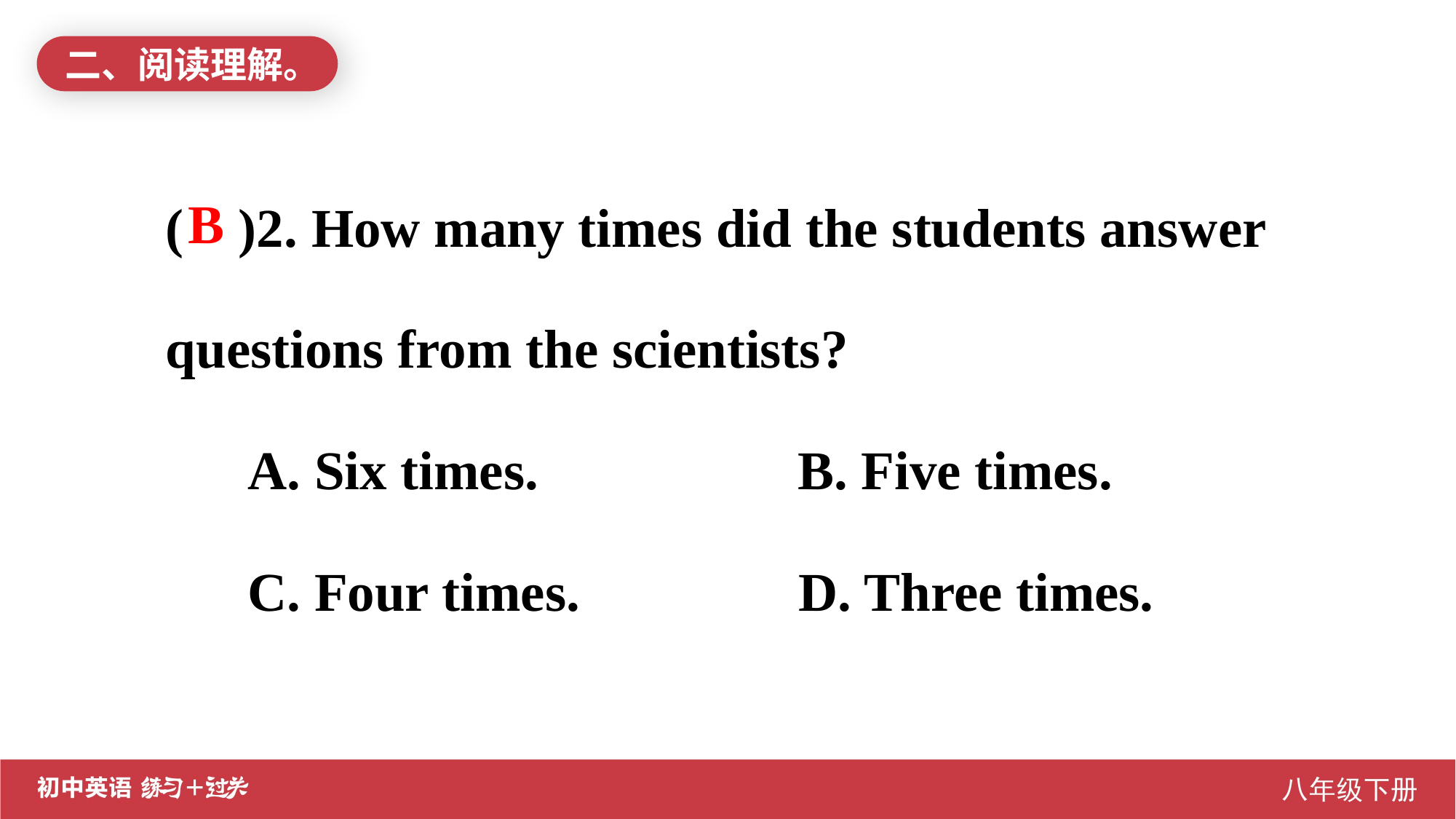

二、阅读理解。
(    )2. How many times did the students answer questions from the scientists?
      A. Six times.                   B. Five times.
      C. Four times.                D. Three times.
B